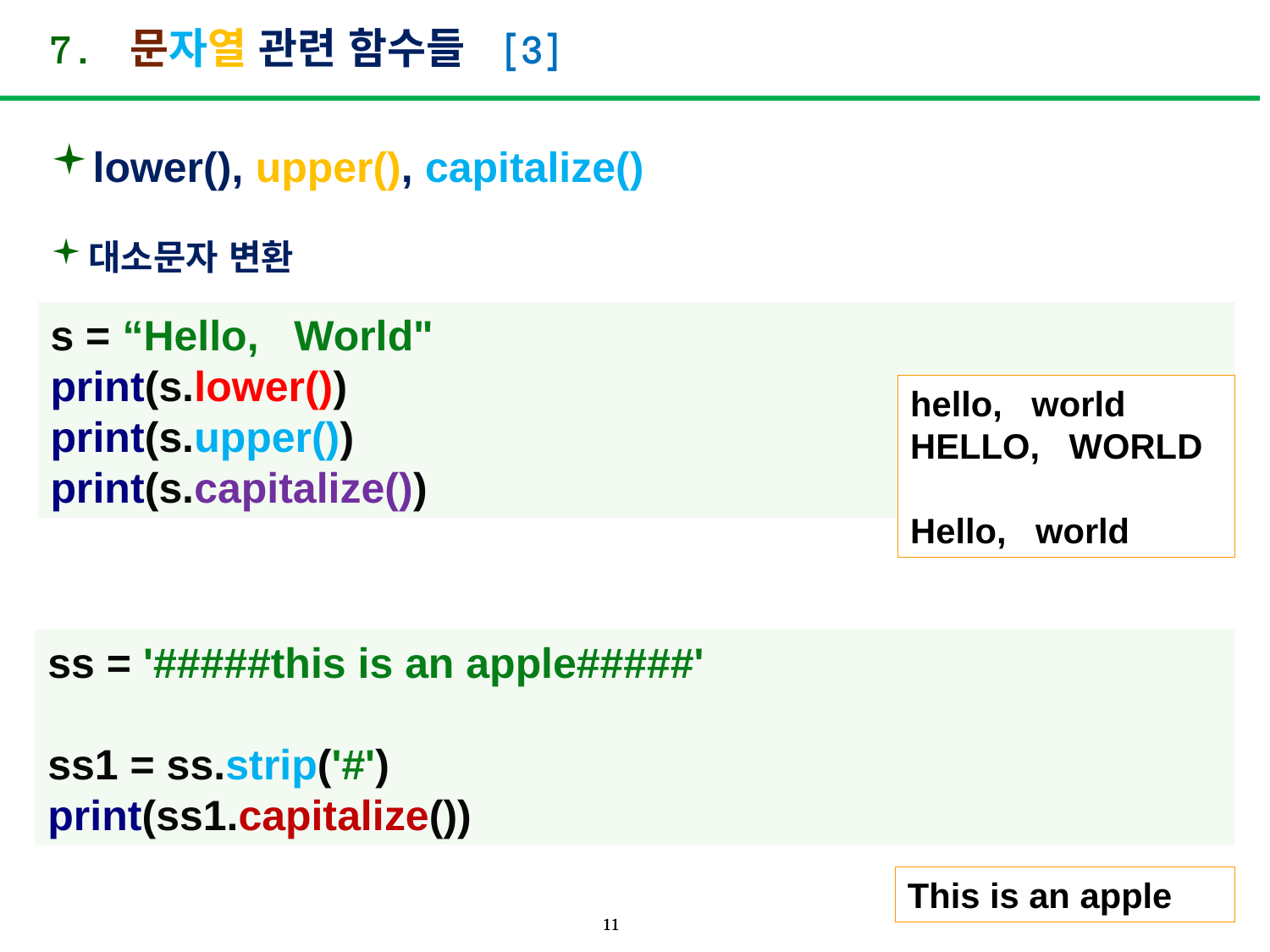

# 7. 문자열 관련 함수들  [3]
lower(), upper(), capitalize()
대소문자 변환
s = “Hello,   World"
print(s.lower())
print(s.upper())
print(s.capitalize())
hello,   world
HELLO,   WORLD
Hello,   world
ss = '#####this is an apple#####'
ss1 = ss.strip('#')
print(ss1.capitalize())
This is an apple
11